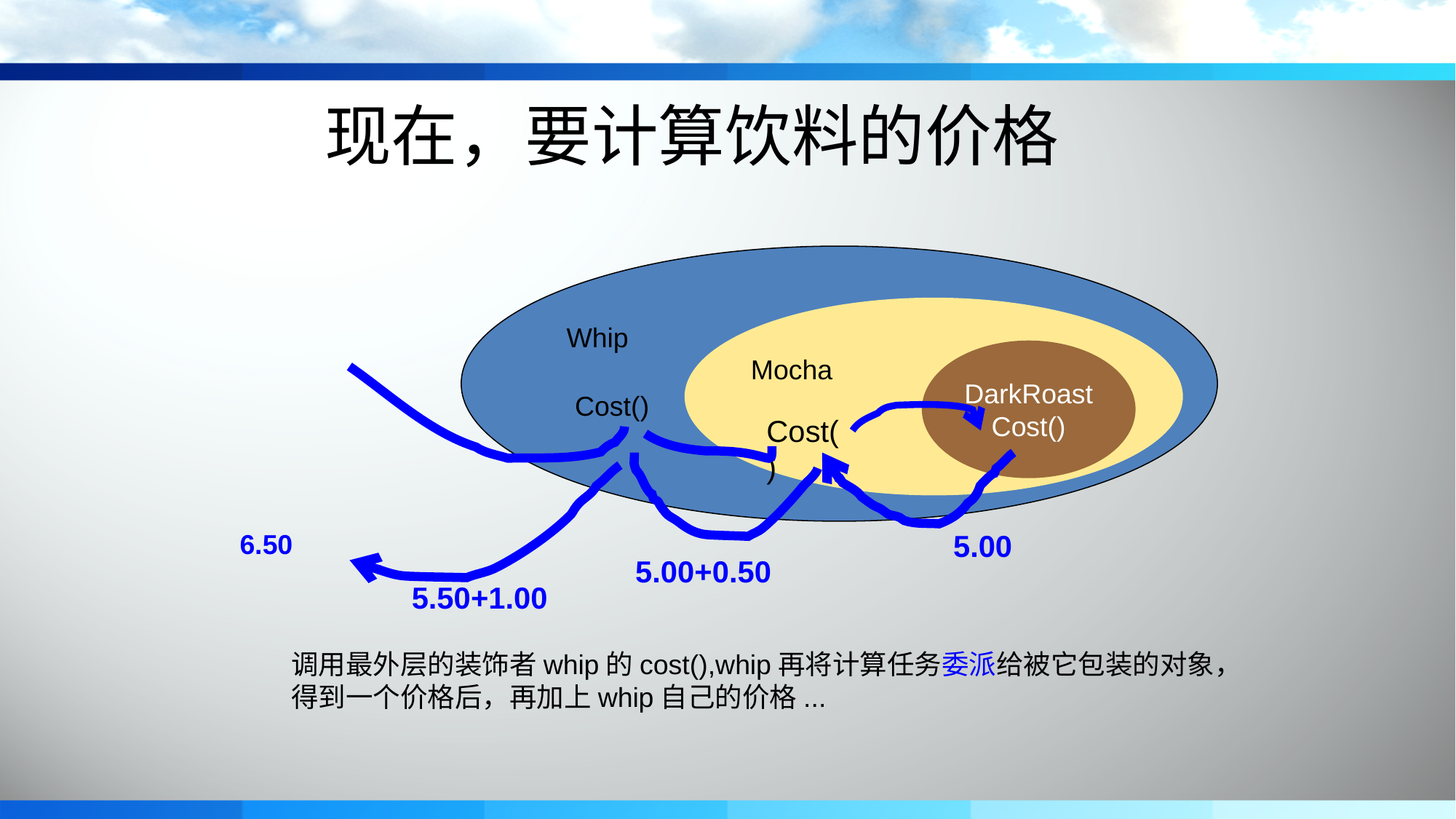

现在，要计算饮料的价格

Mocha
Cost()
DarkRoast
Cost()
Whip

Cost()

5.00+0.50

5.00

5.50+1.00
6.50
调用最外层的装饰者whip的cost(),whip再将计算任务委派给被它包装的对象，得到一个价格后，再加上whip自己的价格...